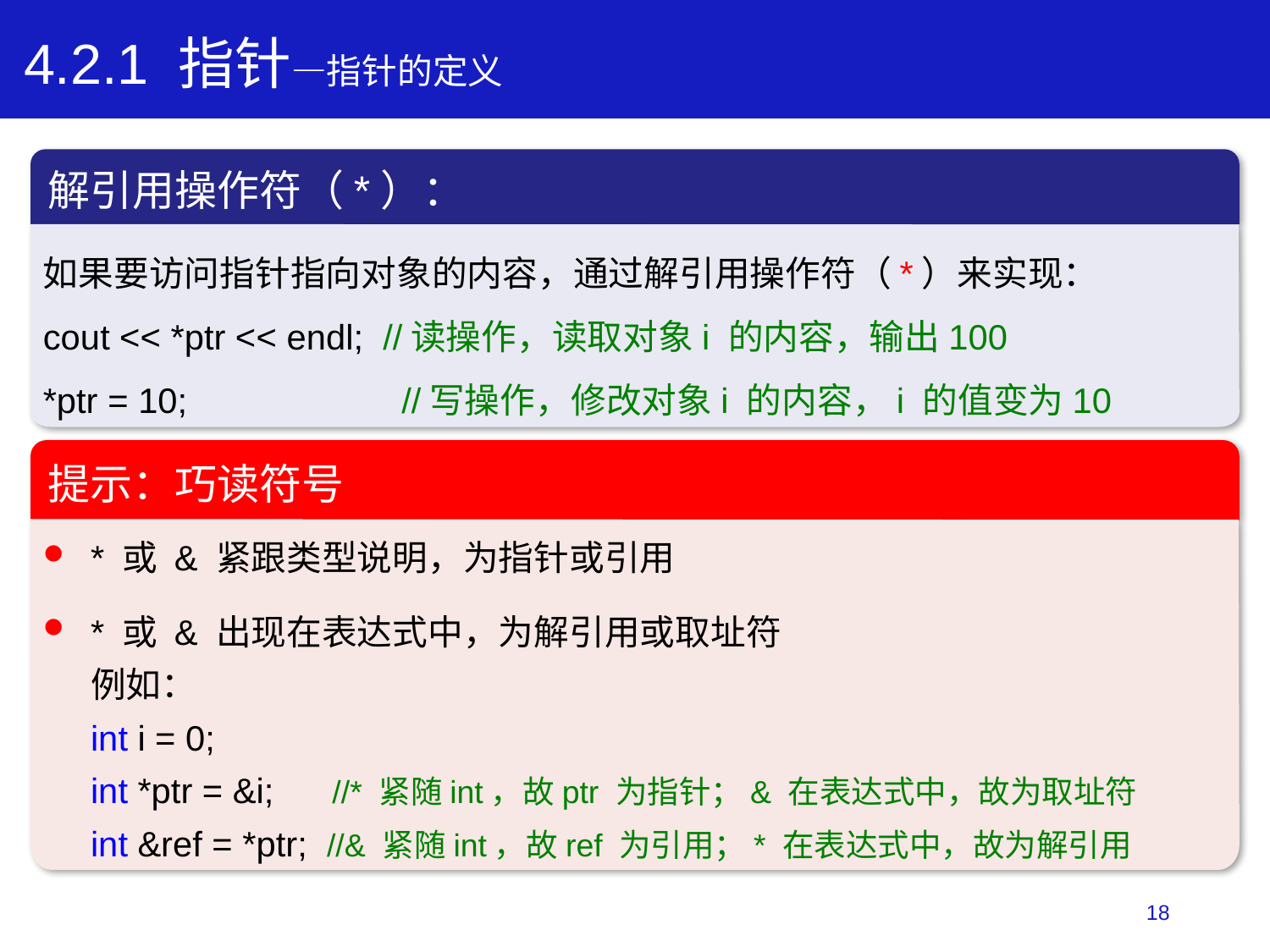

4.2.1 指针—指针的定义
解引用操作符（*）：
如果要访问指针指向对象的内容，通过解引用操作符（*）来实现：
cout << *ptr << endl;  //读操作，读取对象i 的内容，输出100
*ptr = 10;                      //写操作，修改对象i 的内容，i 的值变为10
学习目标
提示：巧读符号
* 或 & 紧跟类型说明，为指针或引用
* 或 & 出现在表达式中，为解引用或取址符
例如：
int i = 0;
int *ptr = &i;      //* 紧随int，故ptr 为指针；& 在表达式中，故为取址符
int &ref = *ptr;  //& 紧随int，故ref 为引用；* 在表达式中，故为解引用
18